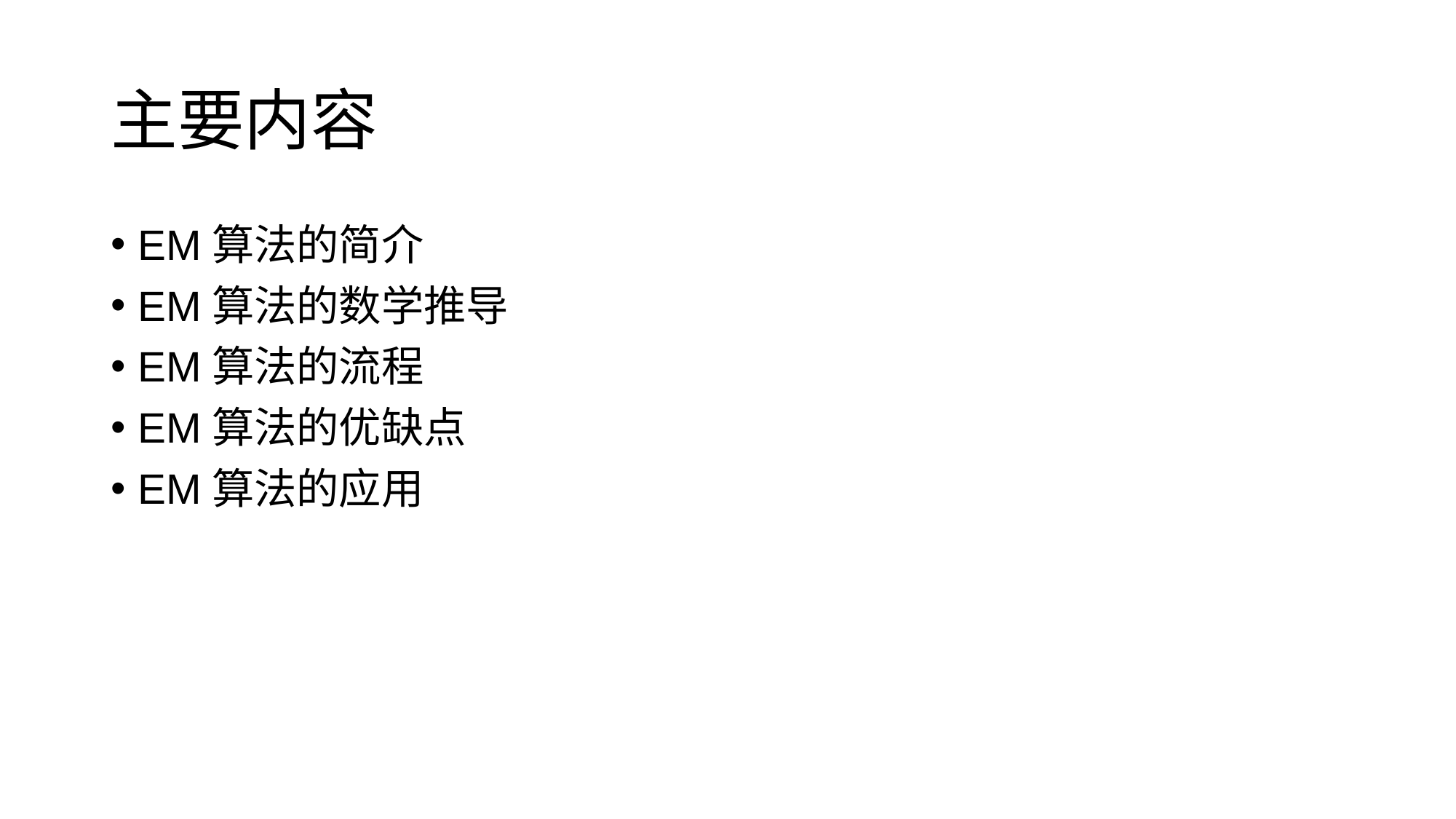

# 主要内容
EM算法的简介
EM算法的数学推导
EM算法的流程
EM算法的优缺点
EM算法的应用